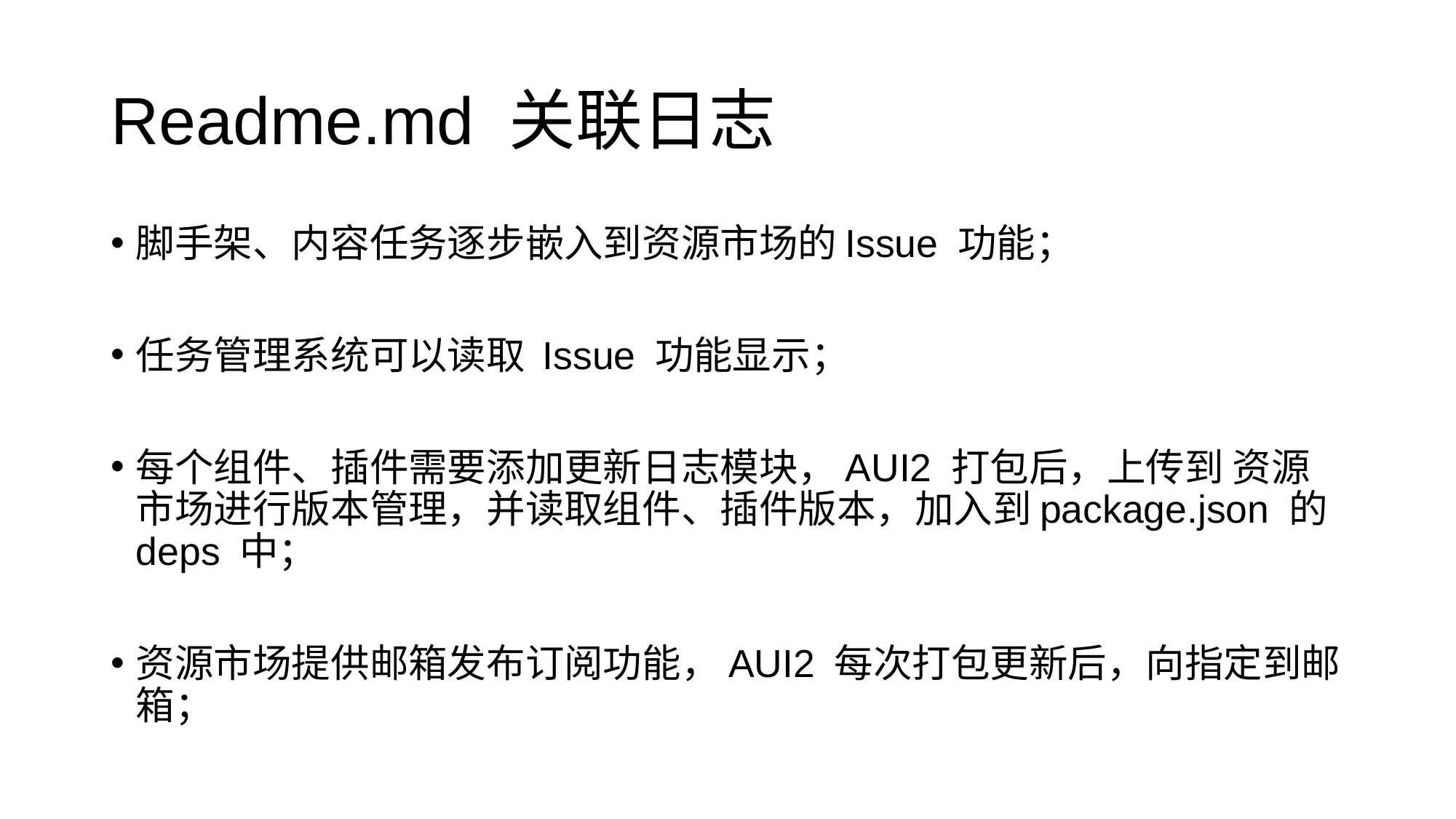

# Readme.md 关联日志
脚手架、内容任务逐步嵌入到资源市场的Issue 功能；

任务管理系统可以读取 Issue 功能显示；

每个组件、插件需要添加更新日志模块，AUI2 打包后，上传到 资源市场进行版本管理，并读取组件、插件版本，加入到package.json 的deps 中；

资源市场提供邮箱发布订阅功能，AUI2 每次打包更新后，向指定到邮箱；